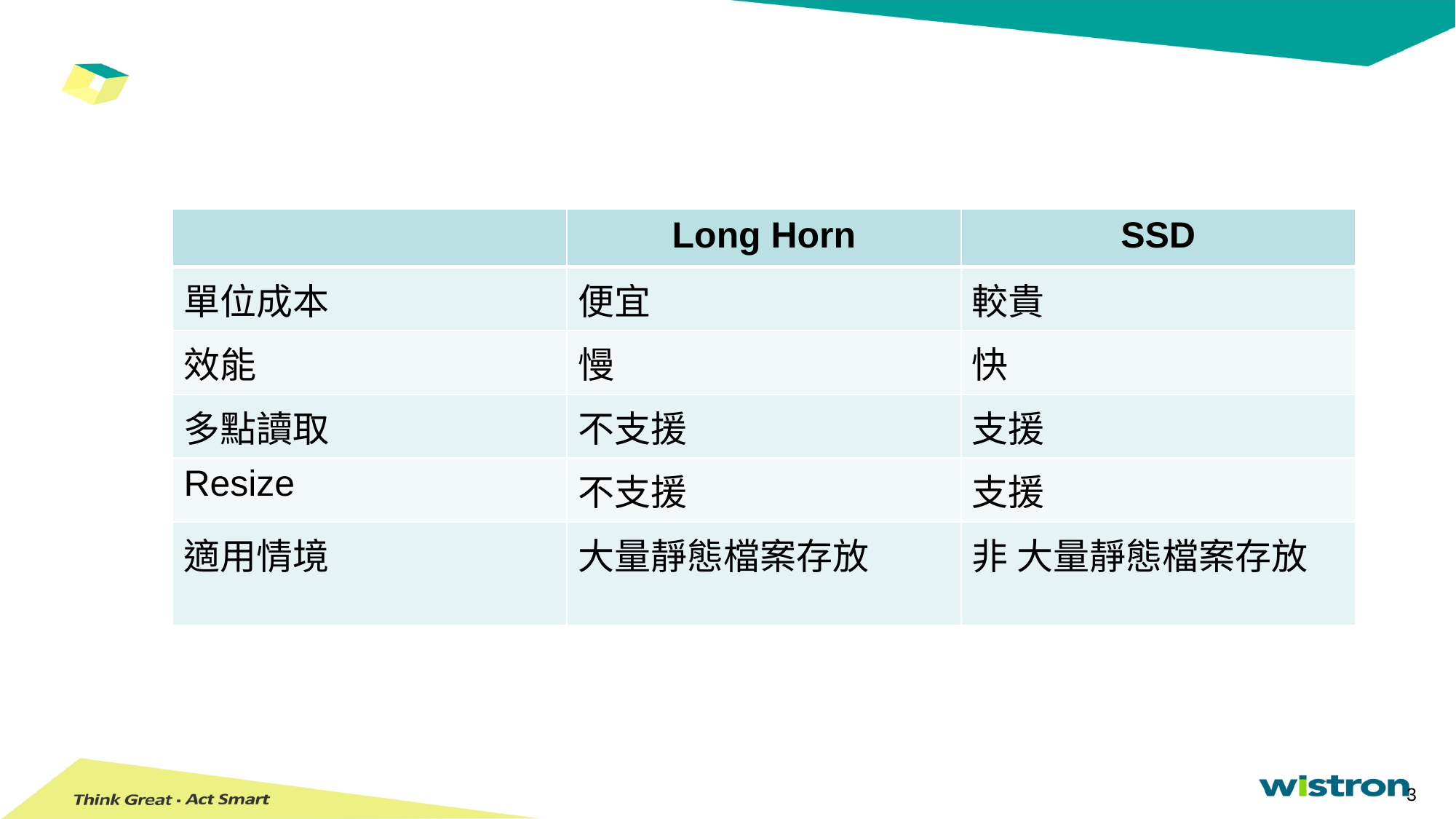

|  | Long Horn | SSD |
| --- | --- | --- |
| 單位成本 | 便宜 | 較貴 |
| 效能 | 慢 | 快 |
| 多點讀取 | 不支援 | 支援 |
| Resize | 不支援 | 支援 |
| 適用情境 | 大量靜態檔案存放 | 非 大量靜態檔案存放 |
3